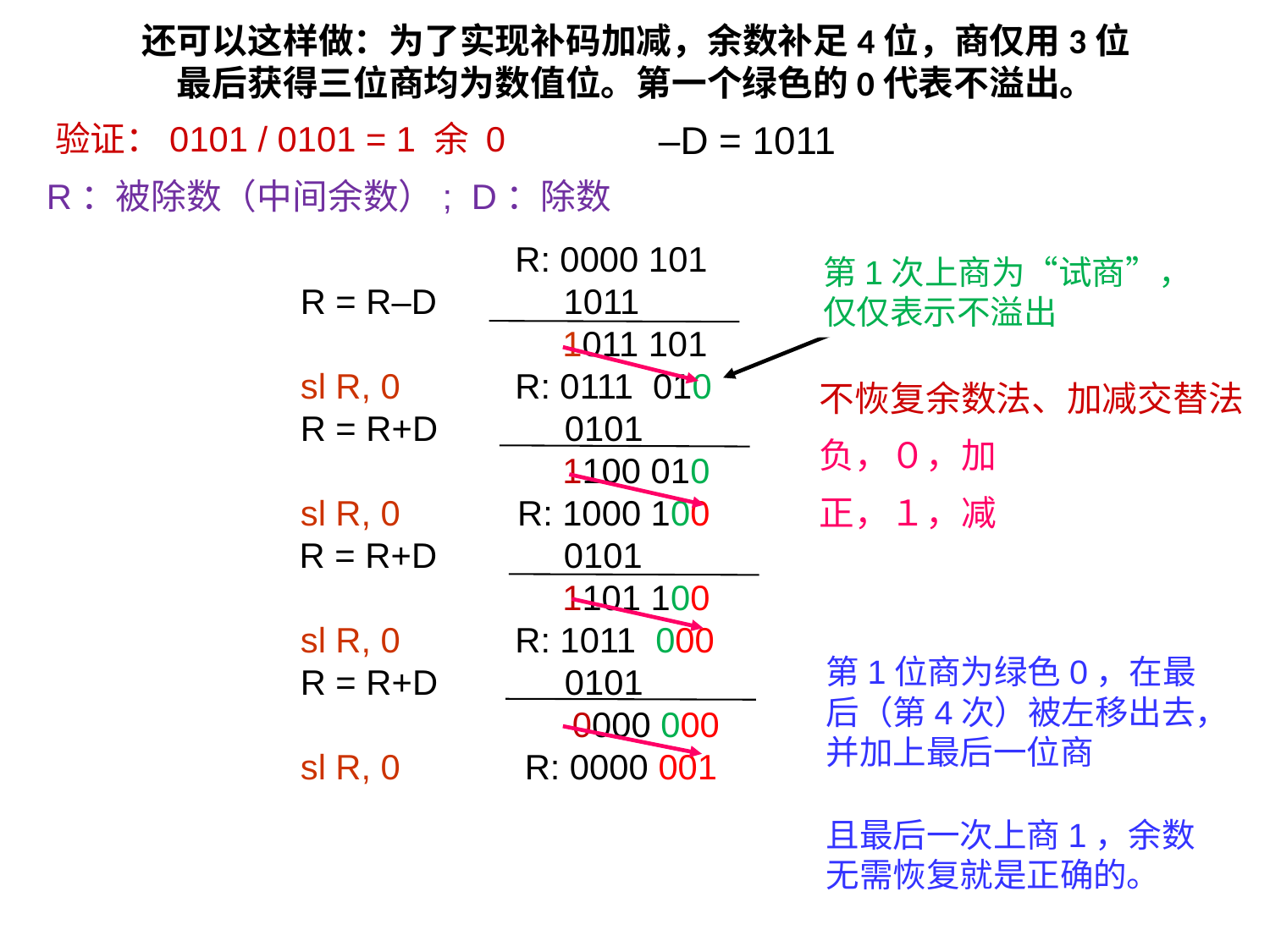

# 还可以这样做：为了实现补码加减，余数补足4位，商仅用3位 最后获得三位商均为数值位。第一个绿色的0代表不溢出。
–D = 1011
验证：0101 / 0101 = 1 余 0
R：被除数（中间余数）;  D：除数
	                        	         R: 0000 101
		R = R–D             1011
                                                     1011 101
		sl R, 0 	         R: 0111  010
		R = R+D             0101
                                                     1100 010
		sl R, 0            R: 1000 100
                          R = R+D             0101
                                                     1101 100
		sl R, 0	         R: 1011  000
 		R = R+D             0101
                                                      0000 000
		sl R, 0	          R: 0000 001

第1次上商为“试商”，仅仅表示不溢出

不恢复余数法、加减交替法
负，０，加
正，１，减
第1位商为绿色0，在最后（第4次）被左移出去，并加上最后一位商
且最后一次上商1，余数无需恢复就是正确的。